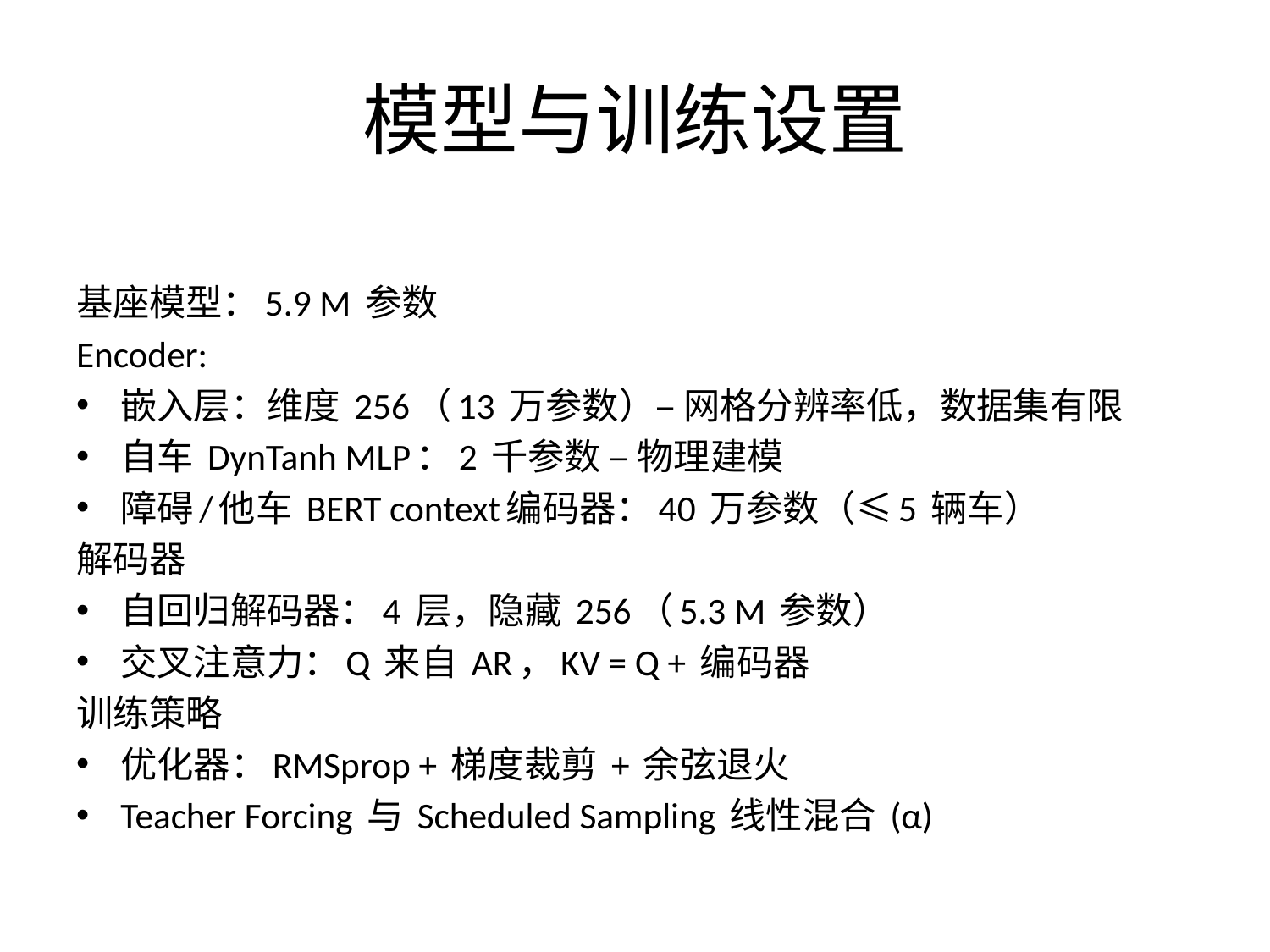

# 模型与训练设置

基座模型：5.9 M 参数
Encoder:
嵌入层：维度 256（13 万参数）– 网格分辨率低，数据集有限
自车 DynTanh MLP：2 千参数 – 物理建模
障碍/他车 BERT context编码器：40 万参数（≤5 辆车）
解码器
自回归解码器：4 层，隐藏 256（5.3 M 参数）
交叉注意力：Q 来自 AR，KV = Q + 编码器
训练策略
优化器：RMSprop + 梯度裁剪 + 余弦退火
Teacher Forcing 与 Scheduled Sampling 线性混合 (α)